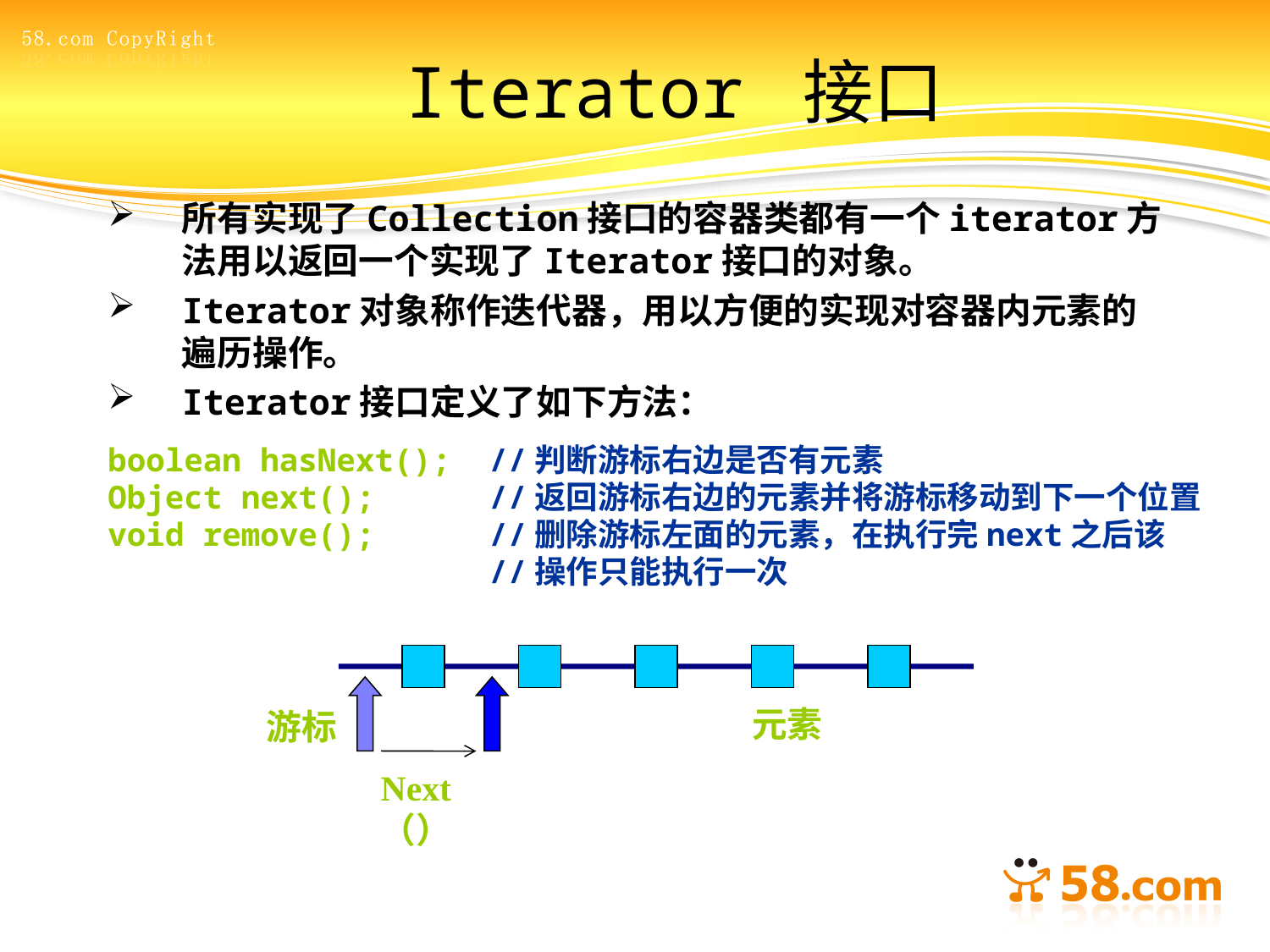

# Iterator 接口
所有实现了Collection接口的容器类都有一个iterator方法用以返回一个实现了Iterator接口的对象。
Iterator对象称作迭代器，用以方便的实现对容器内元素的遍历操作。
Iterator接口定义了如下方法：

boolean hasNext();  //判断游标右边是否有元素
Object next();      //返回游标右边的元素并将游标移动到下一个位置
void remove();      //删除游标左面的元素，在执行完next之后该
                    //操作只能执行一次

元素
游标

Next（）